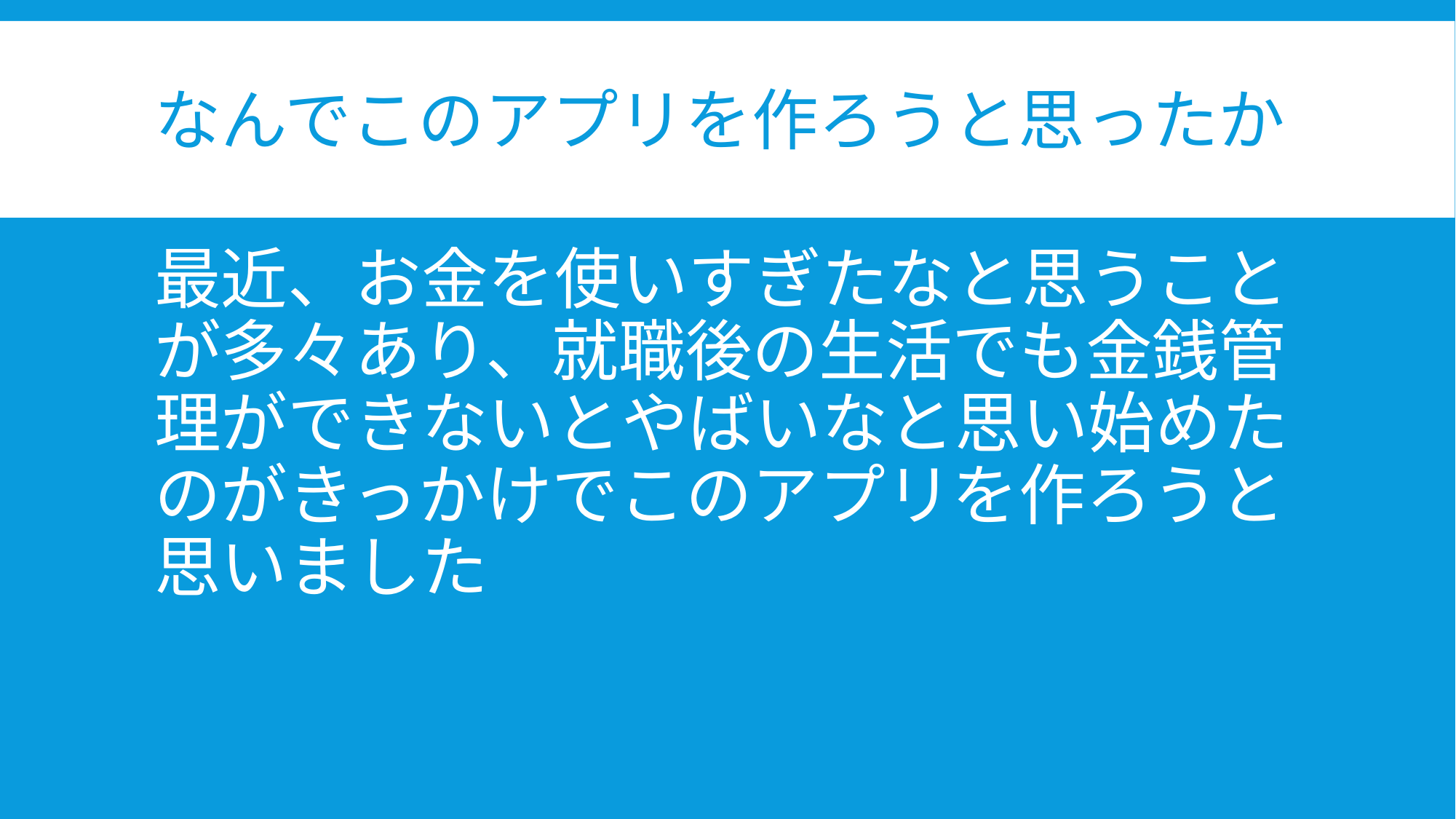

# なんでこのアプリを作ろうと思ったか
最近、お金を使いすぎたなと思うことが多々あり、就職後の生活でも金銭管理ができないとやばいなと思い始めたのがきっかけでこのアプリを作ろうと思いました